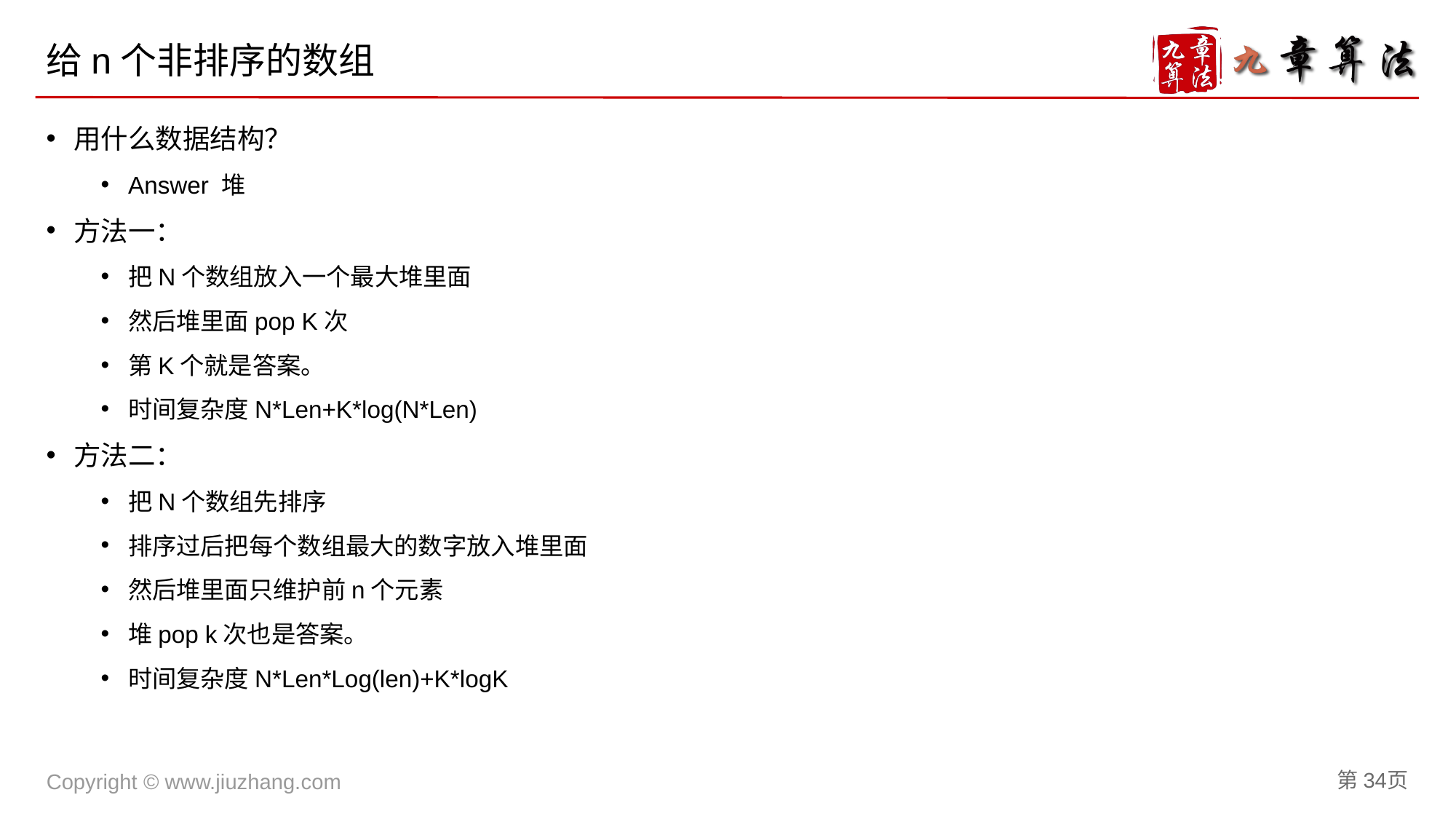

# 给n个非排序的数组
用什么数据结构？
Answer 堆
方法一：
把N个数组放入一个最大堆里面
然后堆里面pop K次
第K个就是答案。
时间复杂度N*Len+K*log(N*Len)
方法二：
把N个数组先排序
排序过后把每个数组最大的数字放入堆里面
然后堆里面只维护前n个元素
堆pop k次也是答案。
时间复杂度N*Len*Log(len)+K*logK
第34页